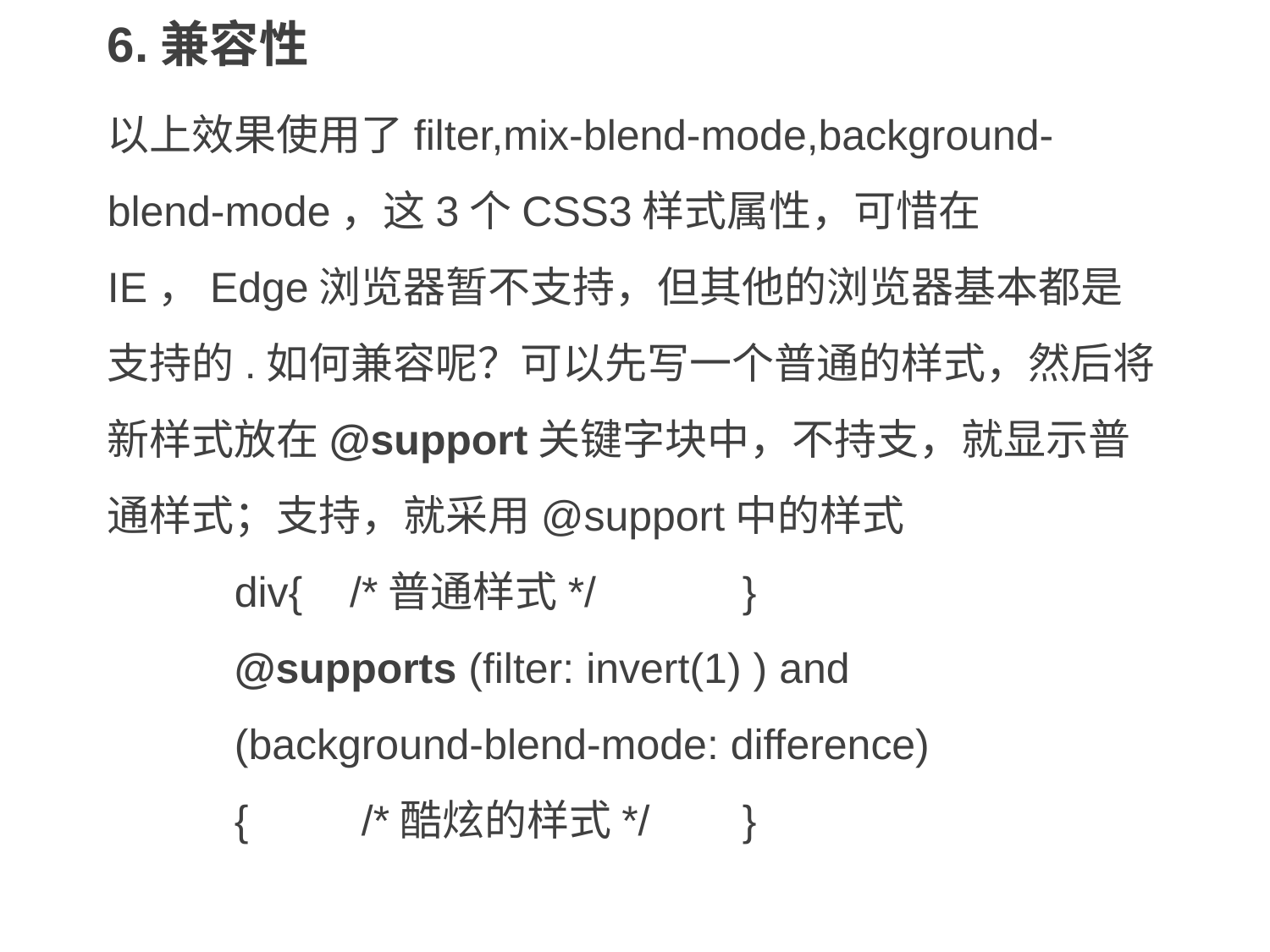

6.兼容性
以上效果使用了filter,mix-blend-mode,background-blend-mode，这3个CSS3样式属性，可惜在IE，Edge浏览器暂不支持，但其他的浏览器基本都是支持的.如何兼容呢？可以先写一个普通的样式，然后将新样式放在@support关键字块中，不持支，就显示普通样式；支持，就采用@support中的样式
	div{    /*普通样式*/		}
	@supports (filter: invert(1) ) and 			 	(background-blend-mode: difference)
	{	/*酷炫的样式*/	}